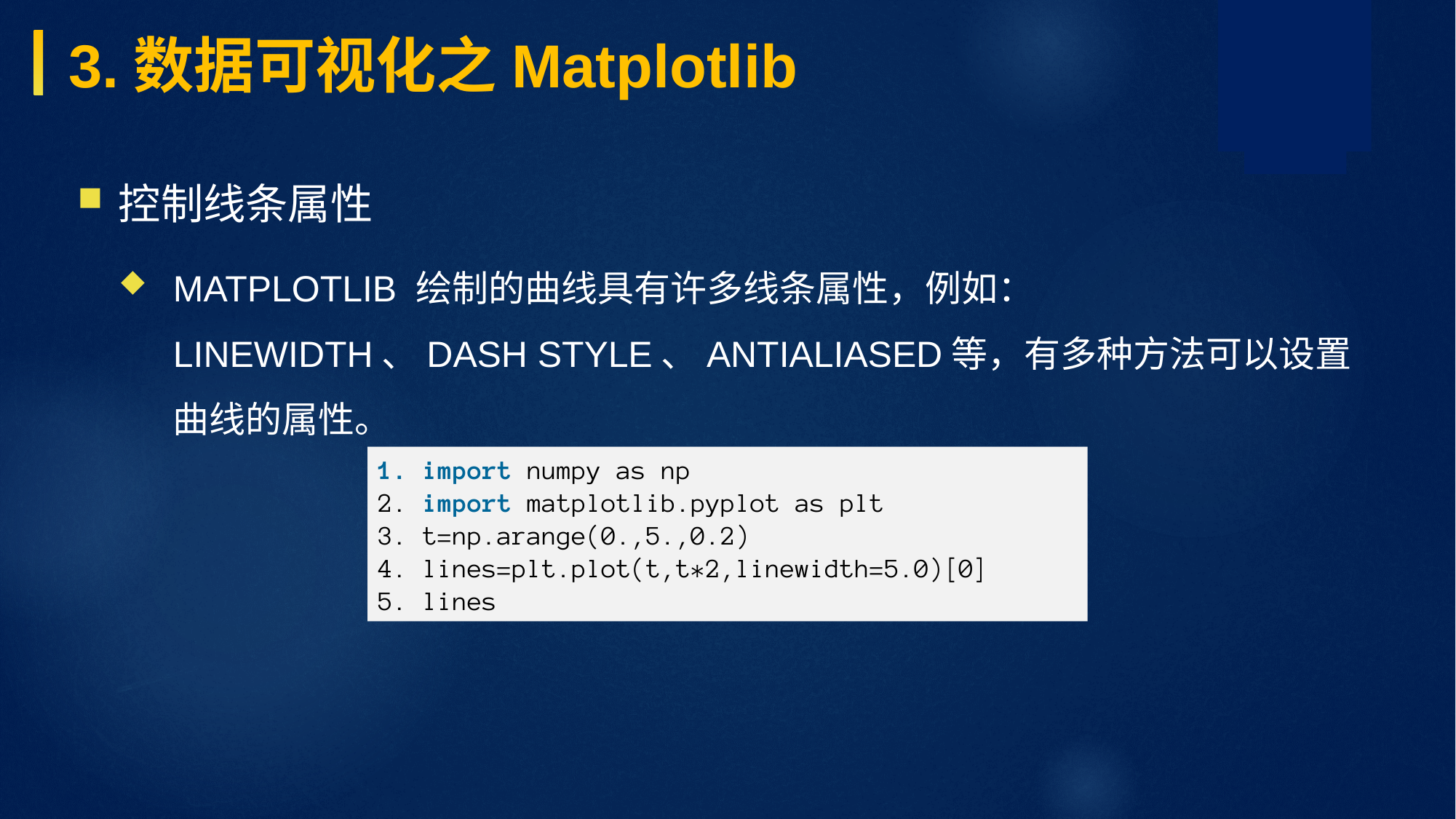

3.数据可视化之Matplotlib
控制线条属性
Matplotlib 绘制的曲线具有许多线条属性，例如：linewidth、dash style、antialiased等，有多种方法可以设置曲线的属性。

1. import numpy as np    2. import matplotlib.pyplot as plt    3. t=np.arange(0.,5.,0.2)    4. lines=plt.plot(t,t*2,linewidth=5.0)[0]    5. lines